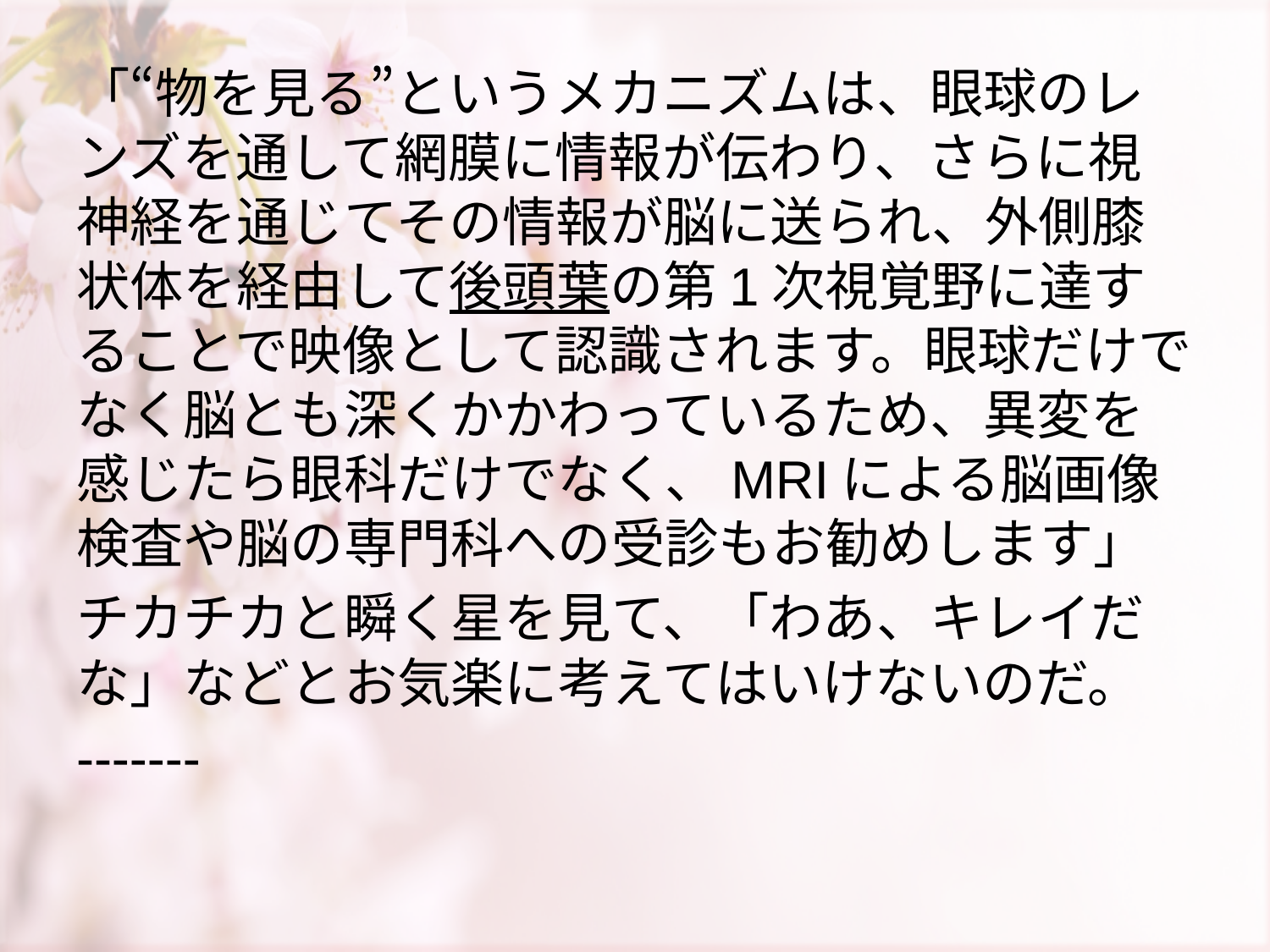

「“物を見る”というメカニズムは、眼球のレンズを通して網膜に情報が伝わり、さらに視神経を通じてその情報が脳に送られ、外側膝状体を経由して後頭葉の第1次視覚野に達することで映像として認識されます。眼球だけでなく脳とも深くかかわっているため、異変を感じたら眼科だけでなく、MRIによる脳画像検査や脳の専門科への受診もお勧めします」
チカチカと瞬く星を見て、「わあ、キレイだな」などとお気楽に考えてはいけないのだ。
-------